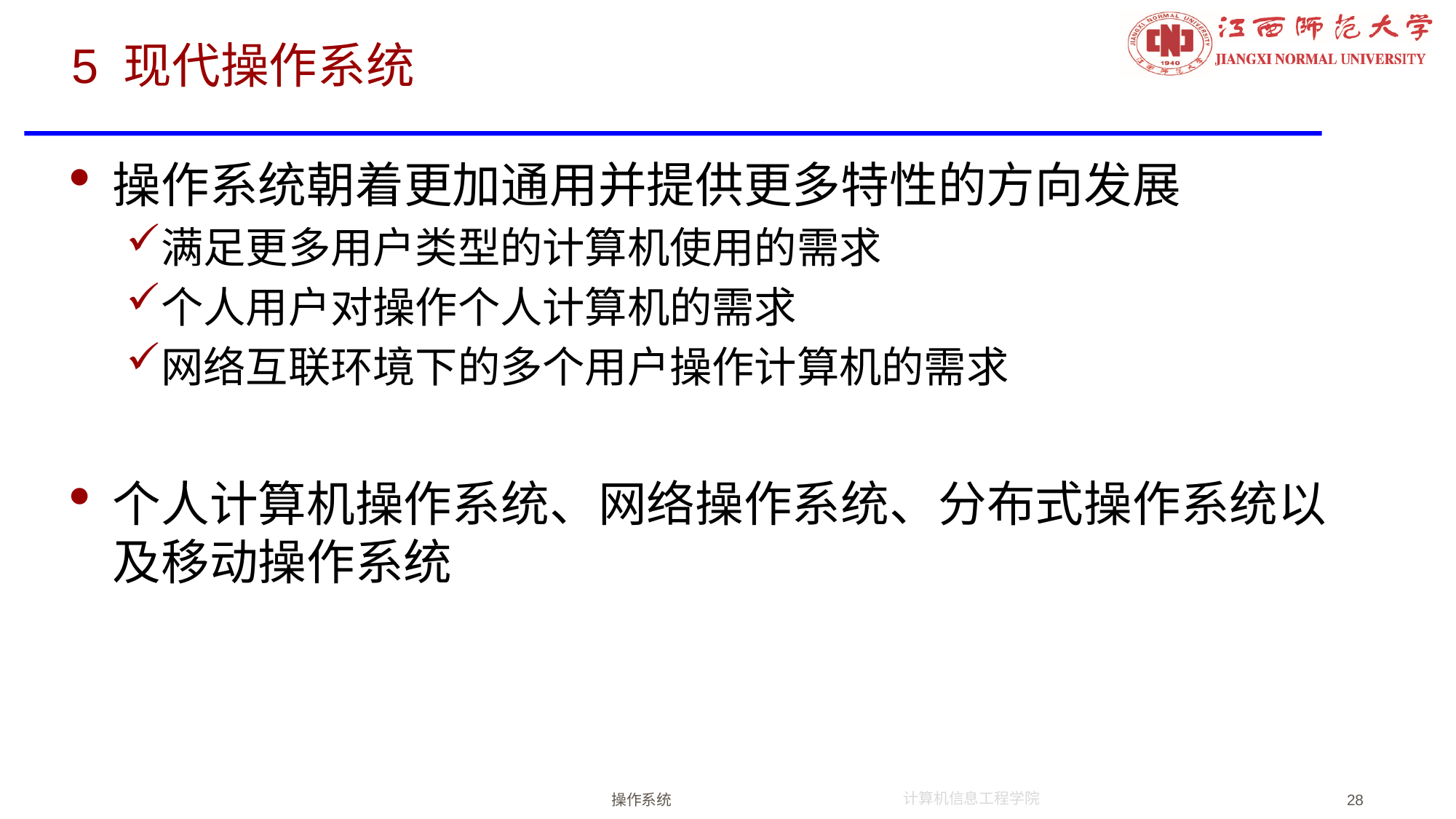

# 5 现代操作系统
操作系统朝着更加通用并提供更多特性的方向发展
满足更多用户类型的计算机使用的需求
个人用户对操作个人计算机的需求
网络互联环境下的多个用户操作计算机的需求

个人计算机操作系统、网络操作系统、分布式操作系统以及移动操作系统

操作系统
28